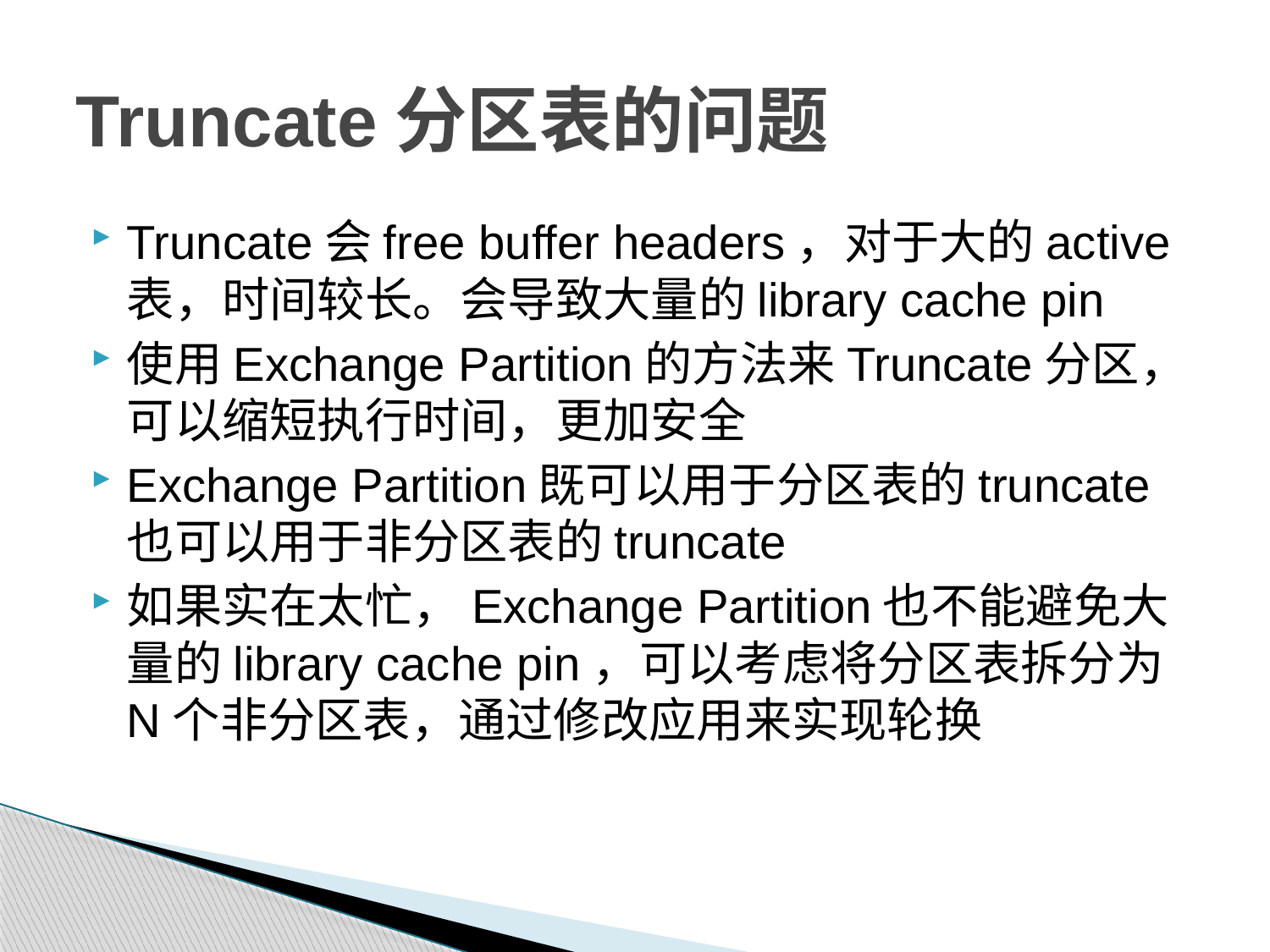

# Truncate分区表的问题
Truncate会free buffer headers，对于大的active表，时间较长。会导致大量的library cache pin
使用Exchange Partition的方法来Truncate分区，可以缩短执行时间，更加安全
Exchange Partition既可以用于分区表的truncate也可以用于非分区表的truncate
如果实在太忙，Exchange Partition也不能避免大量的library cache pin，可以考虑将分区表拆分为N个非分区表，通过修改应用来实现轮换